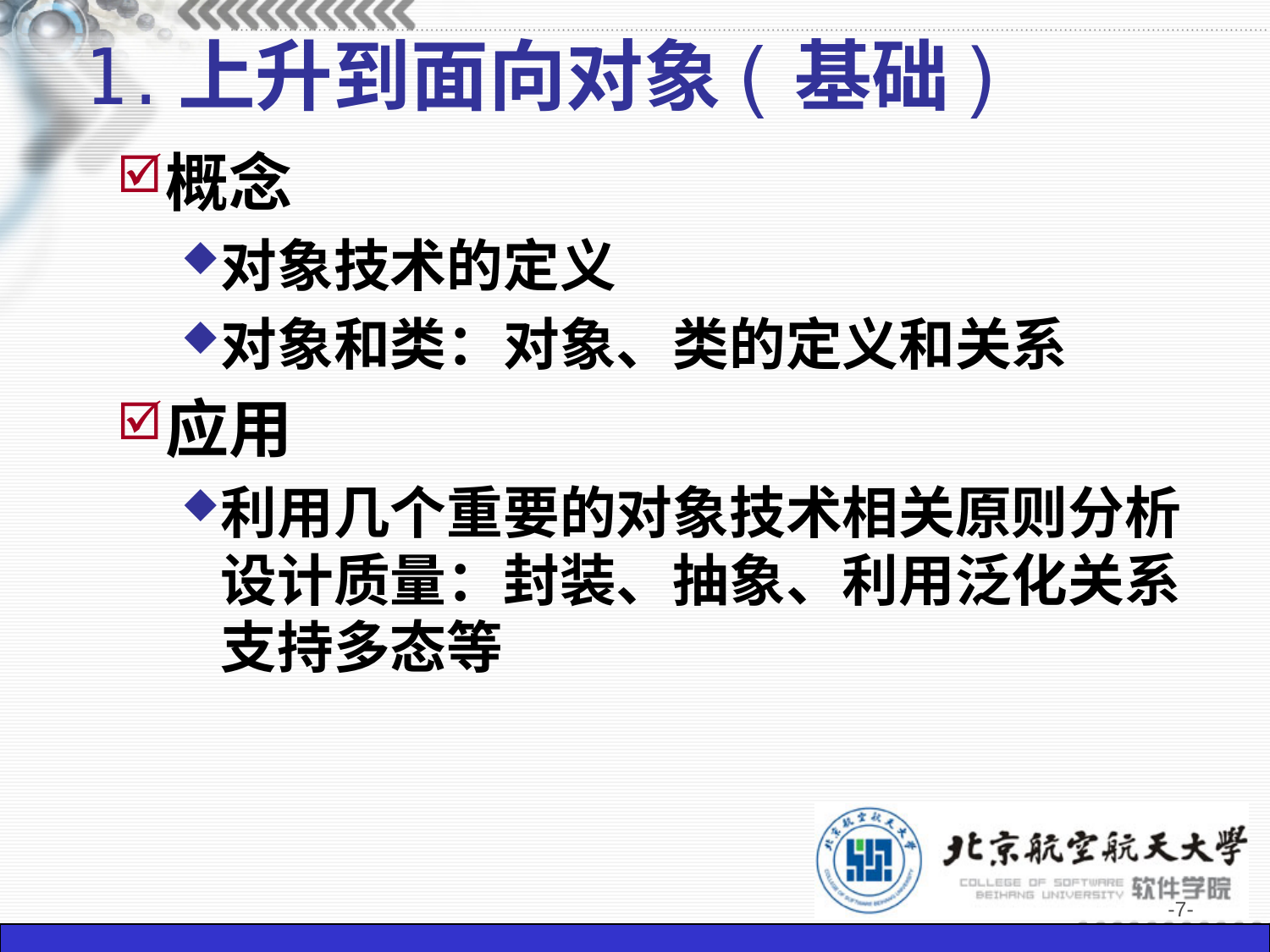

# 1.上升到面向对象(基础)
概念
对象技术的定义
对象和类：对象、类的定义和关系
应用
利用几个重要的对象技术相关原则分析设计质量：封装、抽象、利用泛化关系支持多态等
-7-